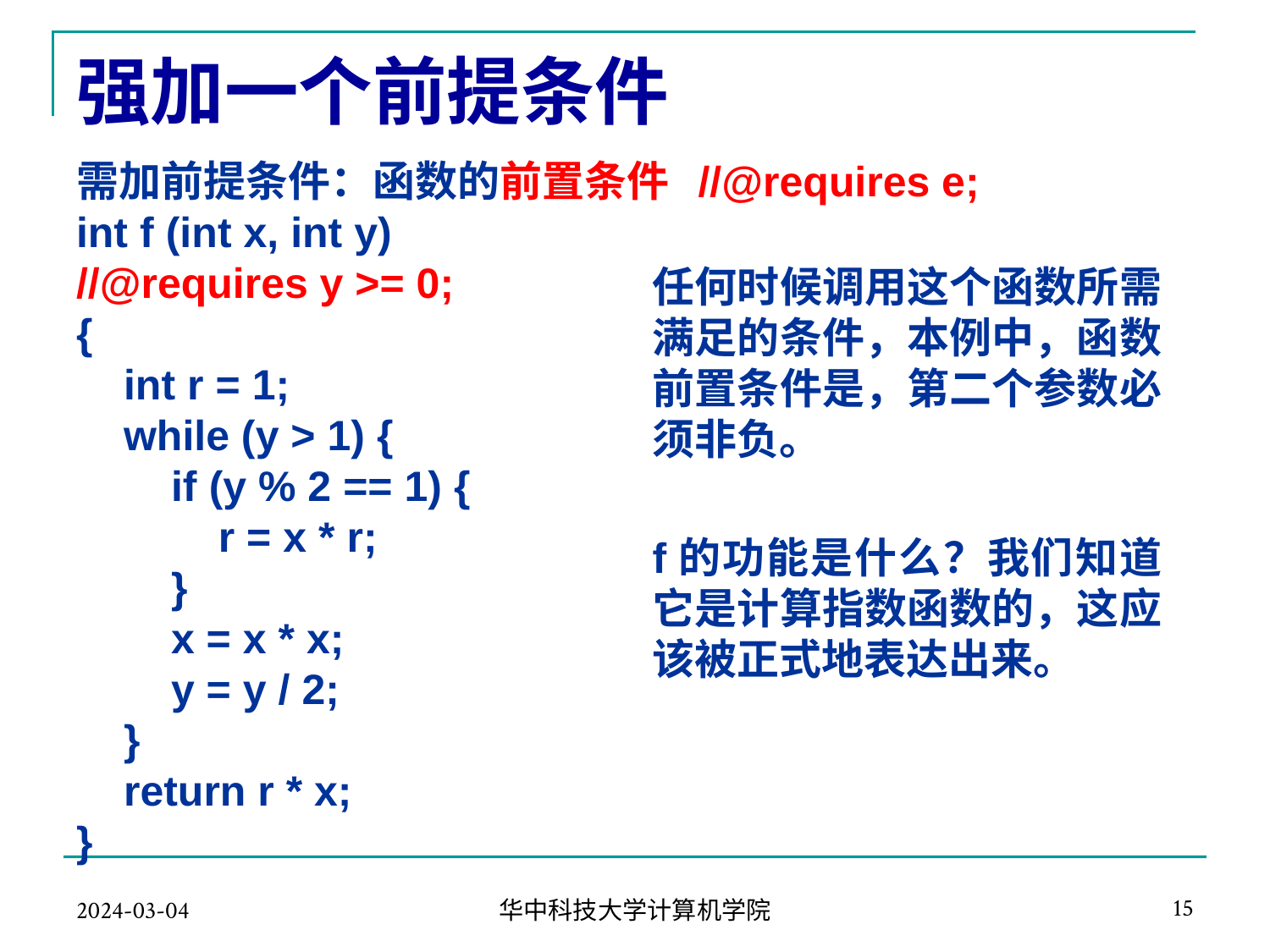

# 强加一个前提条件
需加前提条件：函数的前置条件  //@requires e;
int f (int x, int y)
//@requires y >= 0;
{
    int r = 1;
    while (y > 1) {
        if (y % 2 == 1) {
            r = x * r;
        }
        x = x * x;
        y = y / 2;
    }
    return r * x;
}
任何时候调用这个函数所需满足的条件，本例中，函数前置条件是，第二个参数必须非负。

f的功能是什么？我们知道它是计算指数函数的，这应该被正式地表达出来。
2024-03-04
15
华中科技大学计算机学院